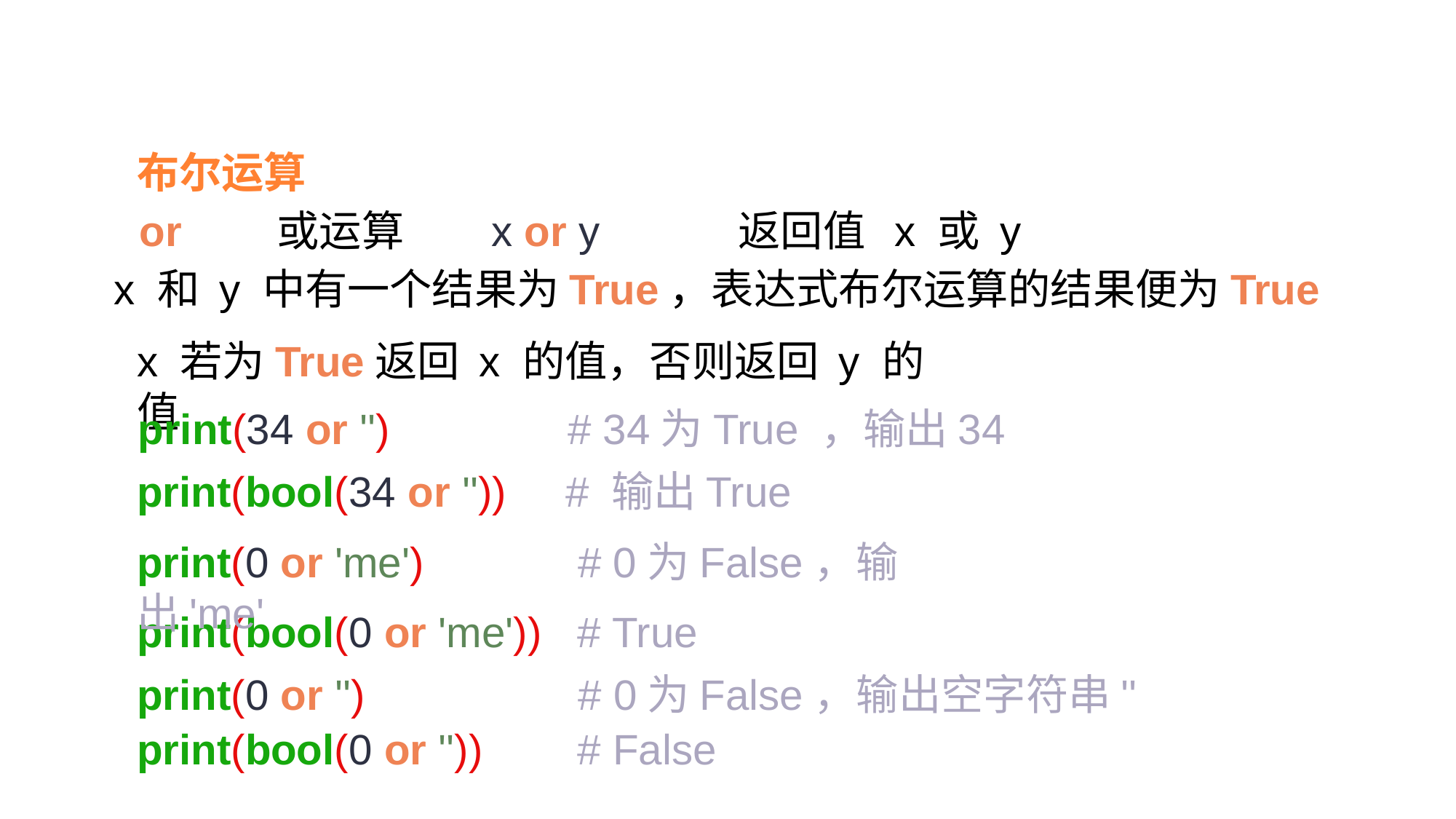

布尔运算
or
或运算
x or y
返回值  x 或 y
x 和 y 中有一个结果为True，表达式布尔运算的结果便为True
x 若为True返回 x 的值，否则返回 y 的值
print(34 or '')               # 34为True ，输出34
print(bool(34 or ''))     # 输出True
print(0 or 'me')             # 0为False，输出'me'
print(bool(0 or 'me'))   # True
print(0 or '')                  # 0为False，输出空字符串''
print(bool(0 or ''))        # False